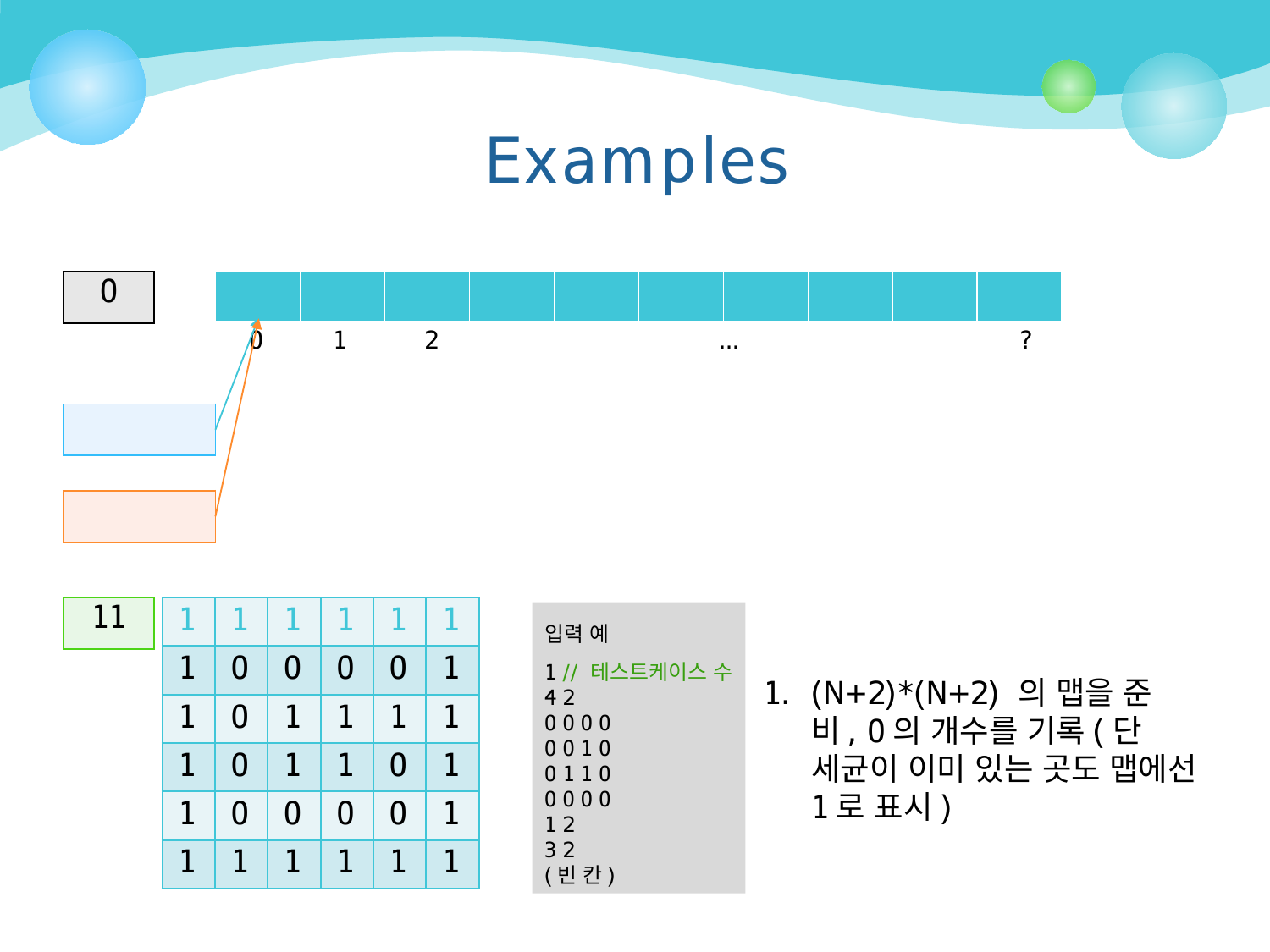

# Examples
| 0 |
| --- |
|  |  |  |  |  |  |  |  |  |  |
| --- | --- | --- | --- | --- | --- | --- | --- | --- | --- |
0         1          2                                    …                                    ?
|  |
| --- |
|  |
| --- |
| 11 |
| --- |
| 1 | 1 | 1 | 1 | 1 | 1 |
| --- | --- | --- | --- | --- | --- |
| 1 | 0 | 0 | 0 | 0 | 1 |
| 1 | 0 | 1 | 1 | 1 | 1 |
| 1 | 0 | 1 | 1 | 0 | 1 |
| 1 | 0 | 0 | 0 | 0 | 1 |
| 1 | 1 | 1 | 1 | 1 | 1 |
입력 예
1 // 테스트케이스 수
4 2
0 0 0 0
0 0 1 0
0 1 1 0
0 0 0 0
1 2
3 2
(빈 칸)
(N+2)*(N+2) 의 맵을 준비, 0의 개수를 기록(단 세균이 이미 있는 곳도 맵에선 1로 표시)